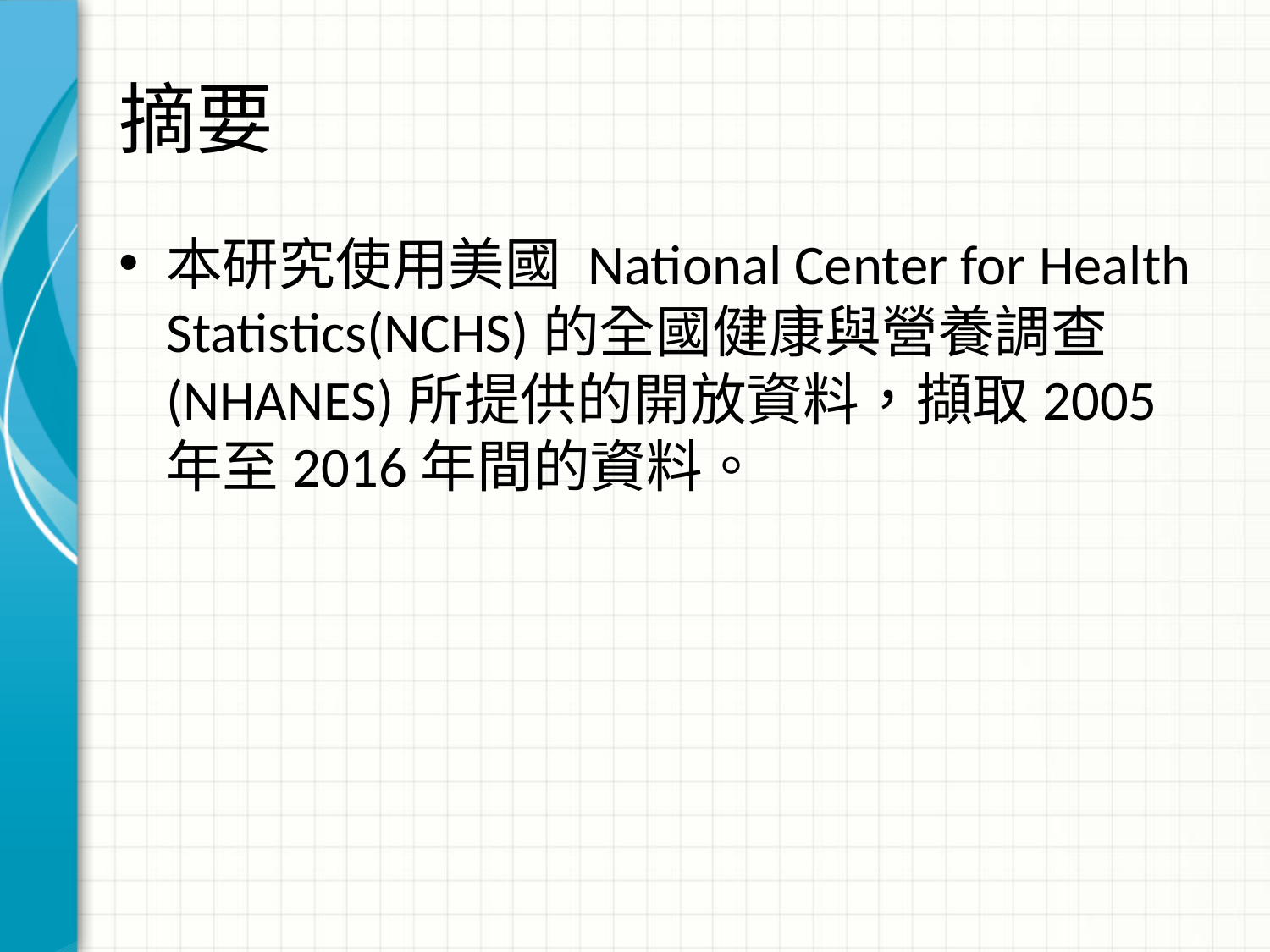

# 摘要
本研究使用美國 National Center for Health Statistics(NCHS)的全國健康與營養調查(NHANES)所提供的開放資料，擷取2005年至2016年間的資料。